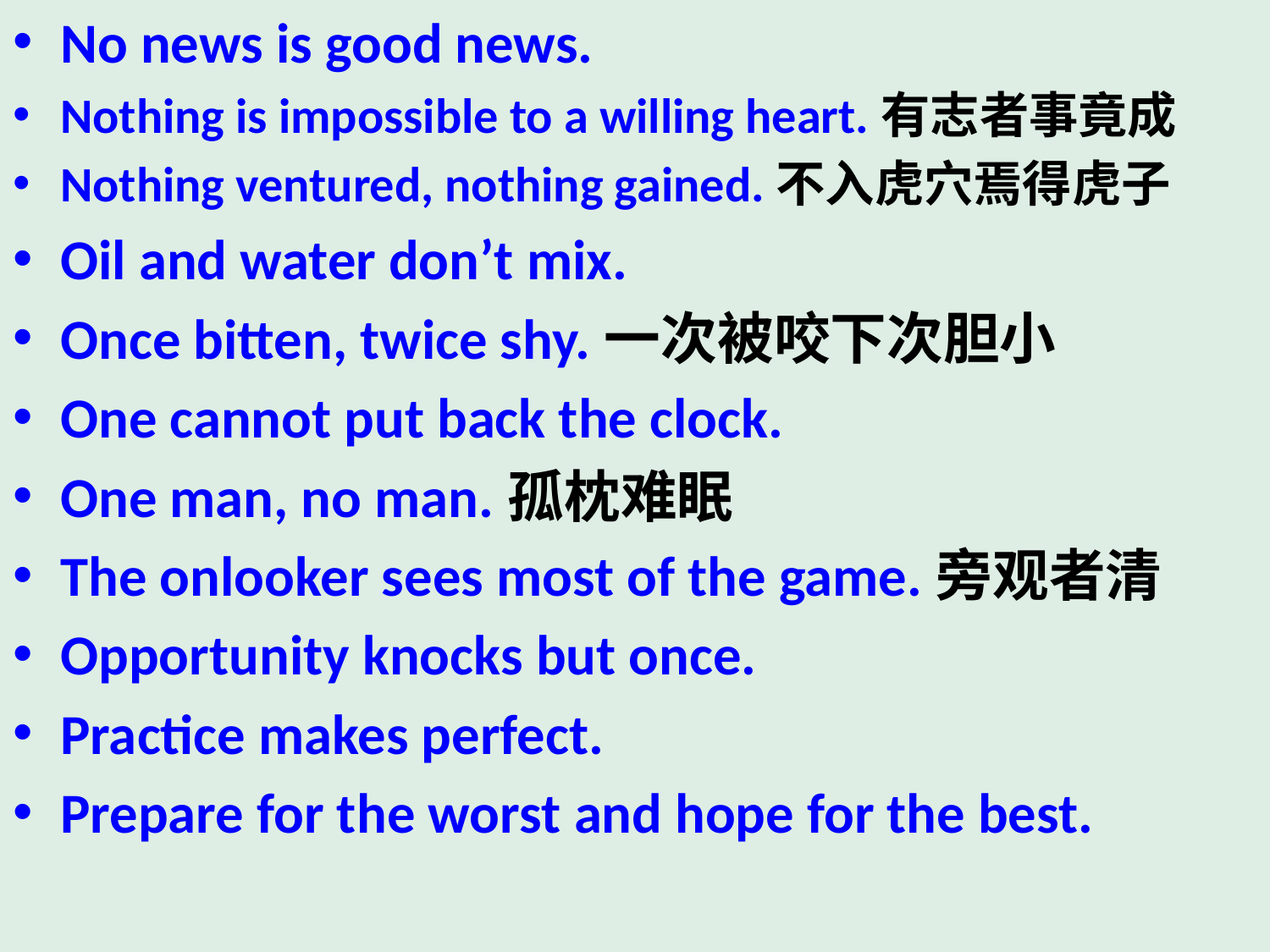

No news is good news.
Nothing is impossible to a willing heart.有志者事竟成
Nothing ventured, nothing gained.不入虎穴焉得虎子
Oil and water don’t mix.
Once bitten, twice shy.一次被咬下次胆小
One cannot put back the clock.
One man, no man.孤枕难眠
The onlooker sees most of the game.旁观者清
Opportunity knocks but once.
Practice makes perfect.
Prepare for the worst and hope for the best.